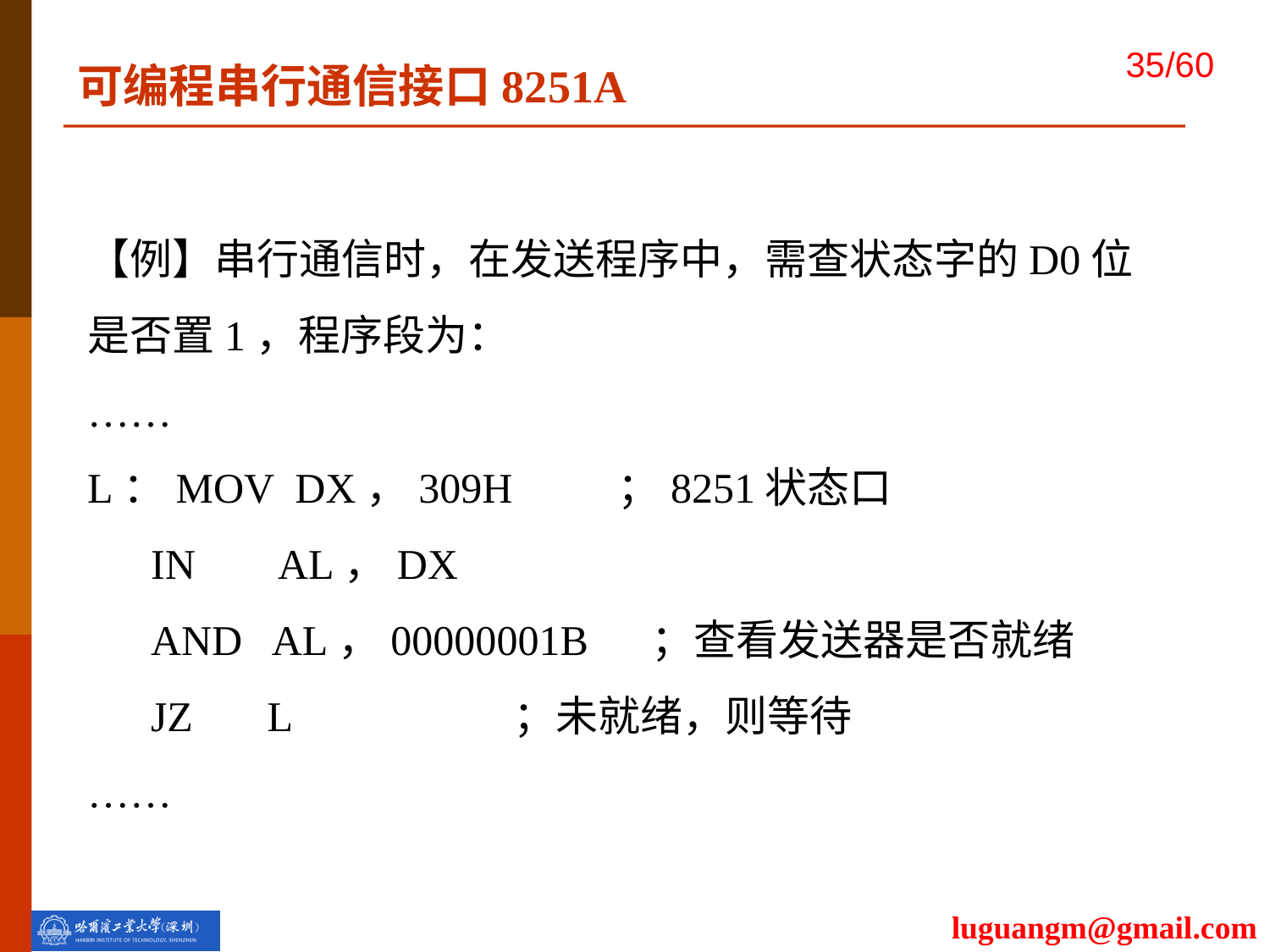

可编程串行通信接口8251A
【例】串行通信时，在发送程序中，需查状态字的D0位是否置1，程序段为：
……
L：MOV  DX，309H         ；8251状态口
      IN        AL，DX
      AND   AL，00000001B     ；查看发送器是否就绪
      JZ       L                    ；未就绪，则等待
……